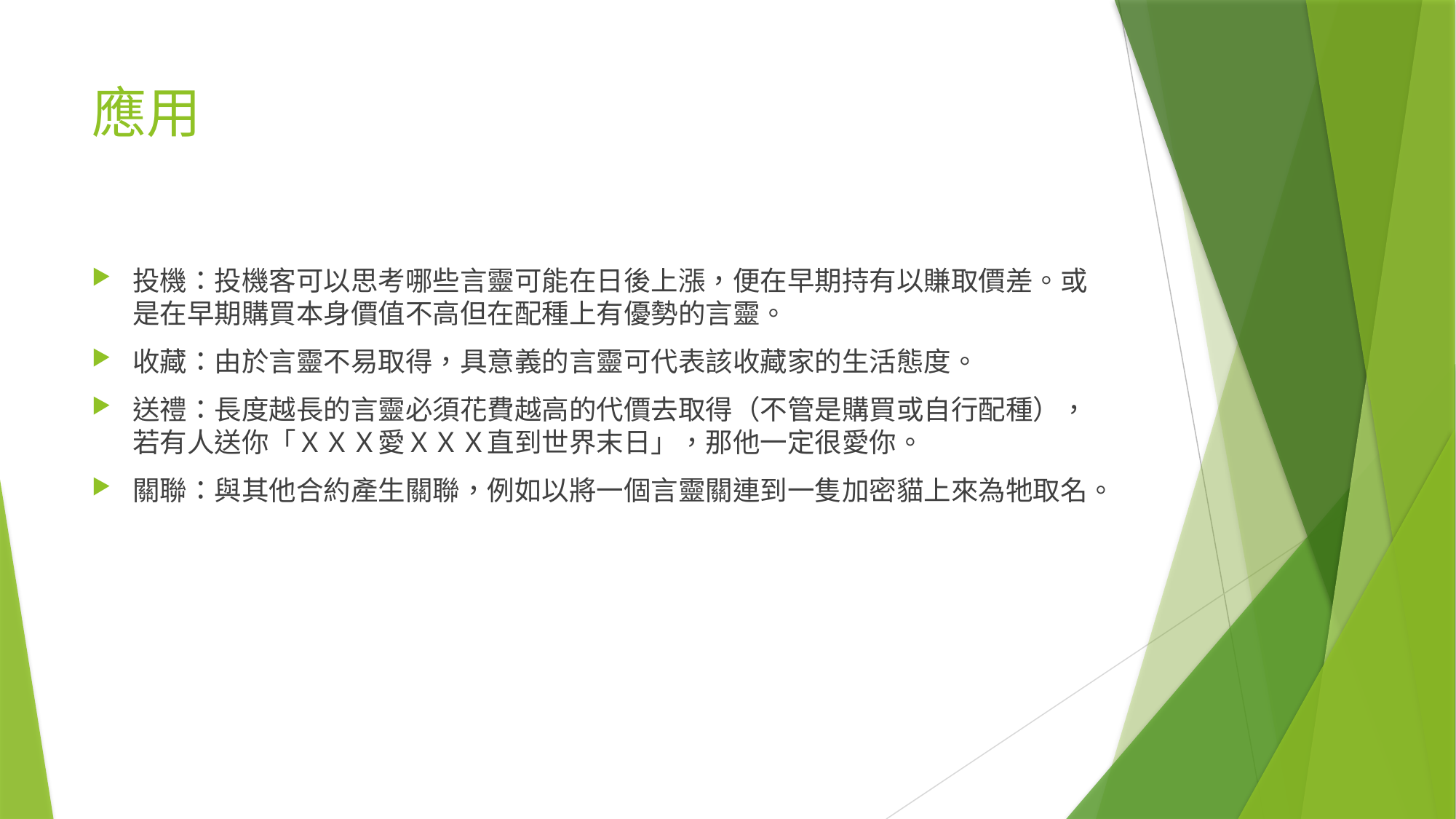

# 應用
投機：投機客可以思考哪些言靈可能在日後上漲，便在早期持有以賺取價差。或是在早期購買本身價值不高但在配種上有優勢的言靈。
收藏：由於言靈不易取得，具意義的言靈可代表該收藏家的生活態度。
送禮：長度越長的言靈必須花費越高的代價去取得（不管是購買或自行配種），若有人送你「ＸＸＸ愛ＸＸＸ直到世界末日」，那他一定很愛你。
關聯：與其他合約產生關聯，例如以將一個言靈關連到一隻加密貓上來為牠取名。